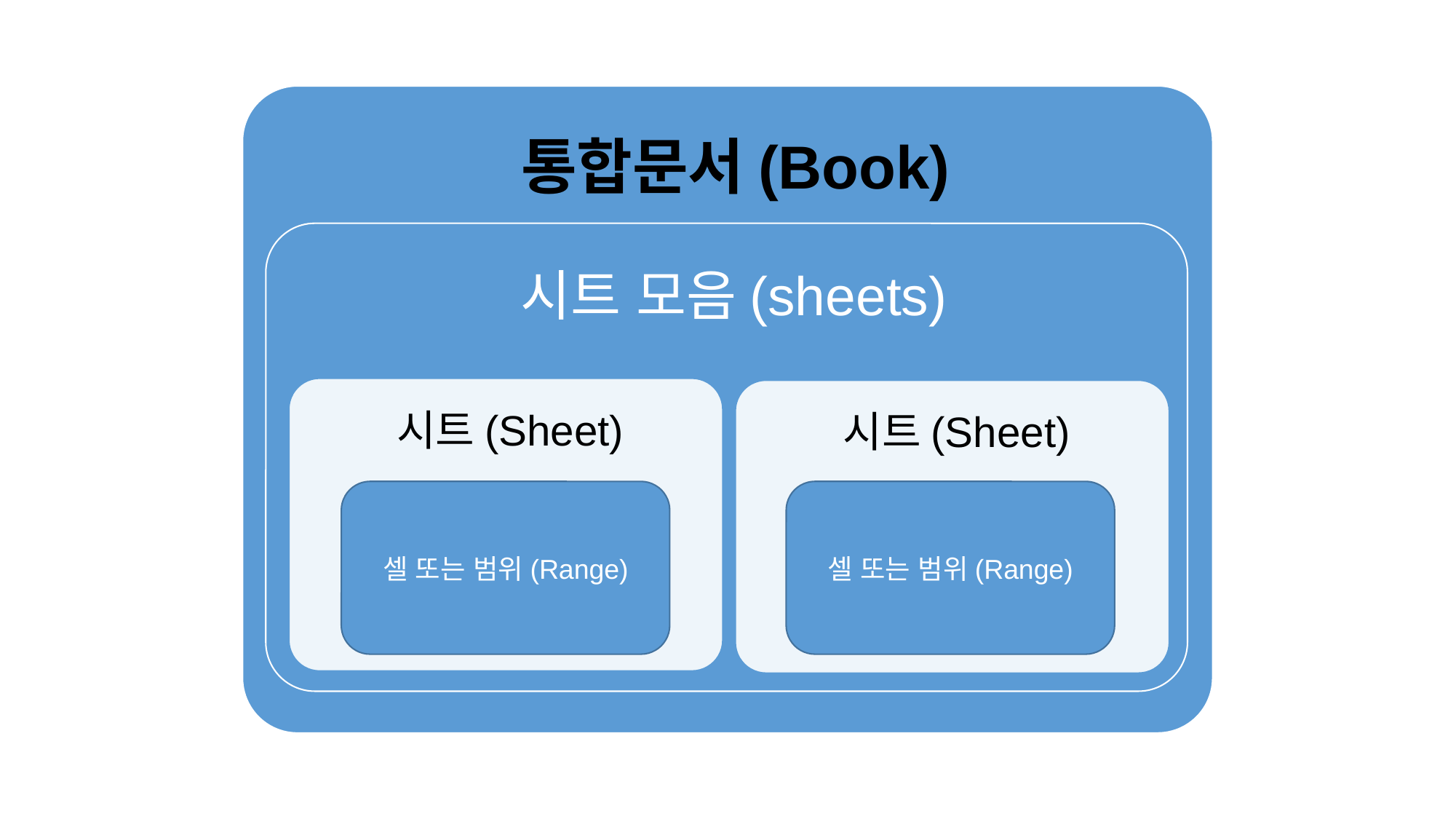

통합문서(Book)
시트 모음(sheets)
시트(Sheet)
시트(Sheet)
셀 또는 범위(Range)
셀 또는 범위(Range)